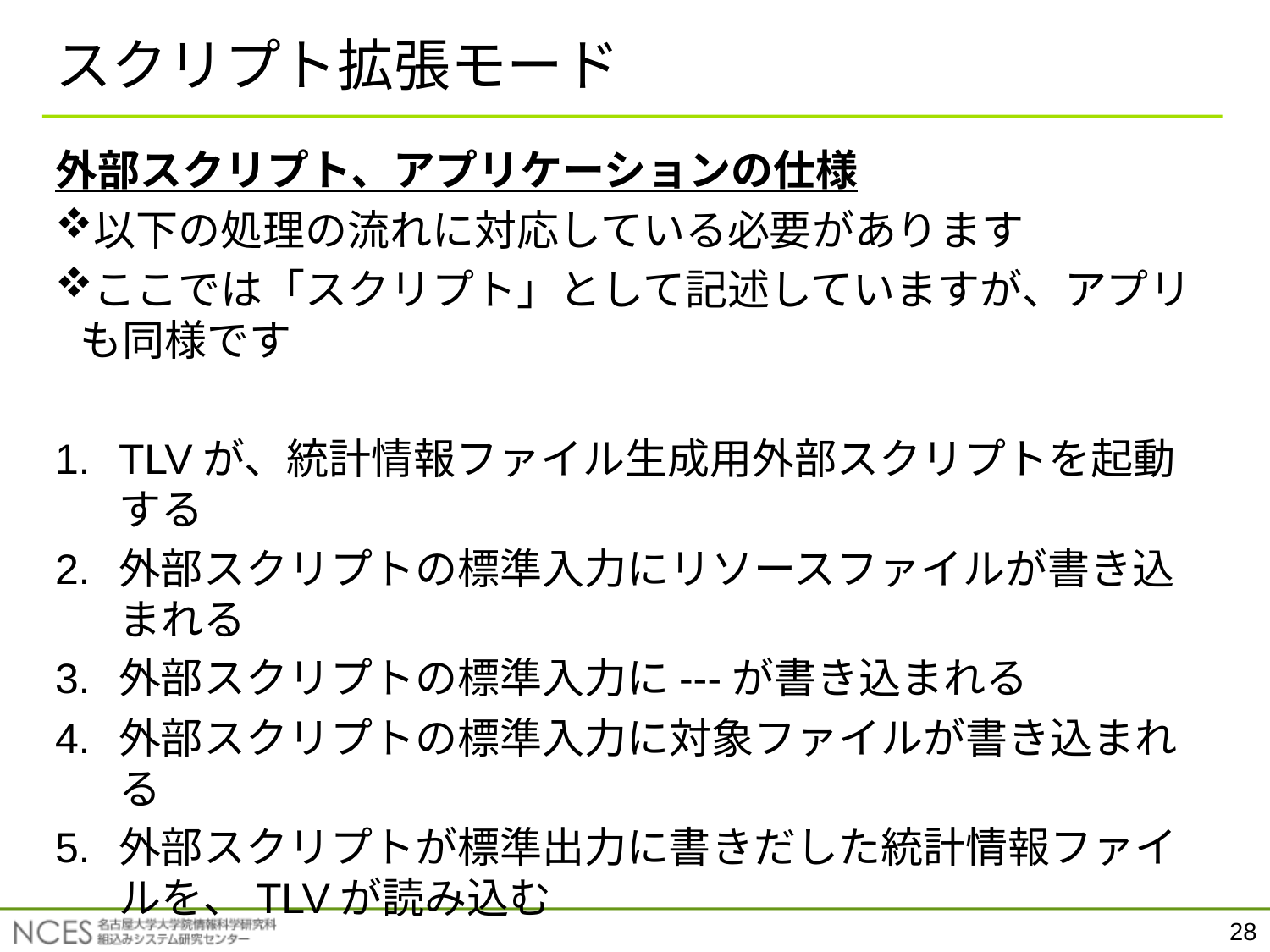

# スクリプト拡張モード
外部スクリプト、アプリケーションの仕様
以下の処理の流れに対応している必要があります
ここでは「スクリプト」として記述していますが、アプリも同様です

TLVが、統計情報ファイル生成用外部スクリプトを起動する
外部スクリプトの標準入力にリソースファイルが書き込まれる
外部スクリプトの標準入力に---が書き込まれる
外部スクリプトの標準入力に対象ファイルが書き込まれる
外部スクリプトが標準出力に書きだした統計情報ファイルを、TLVが読み込む

28